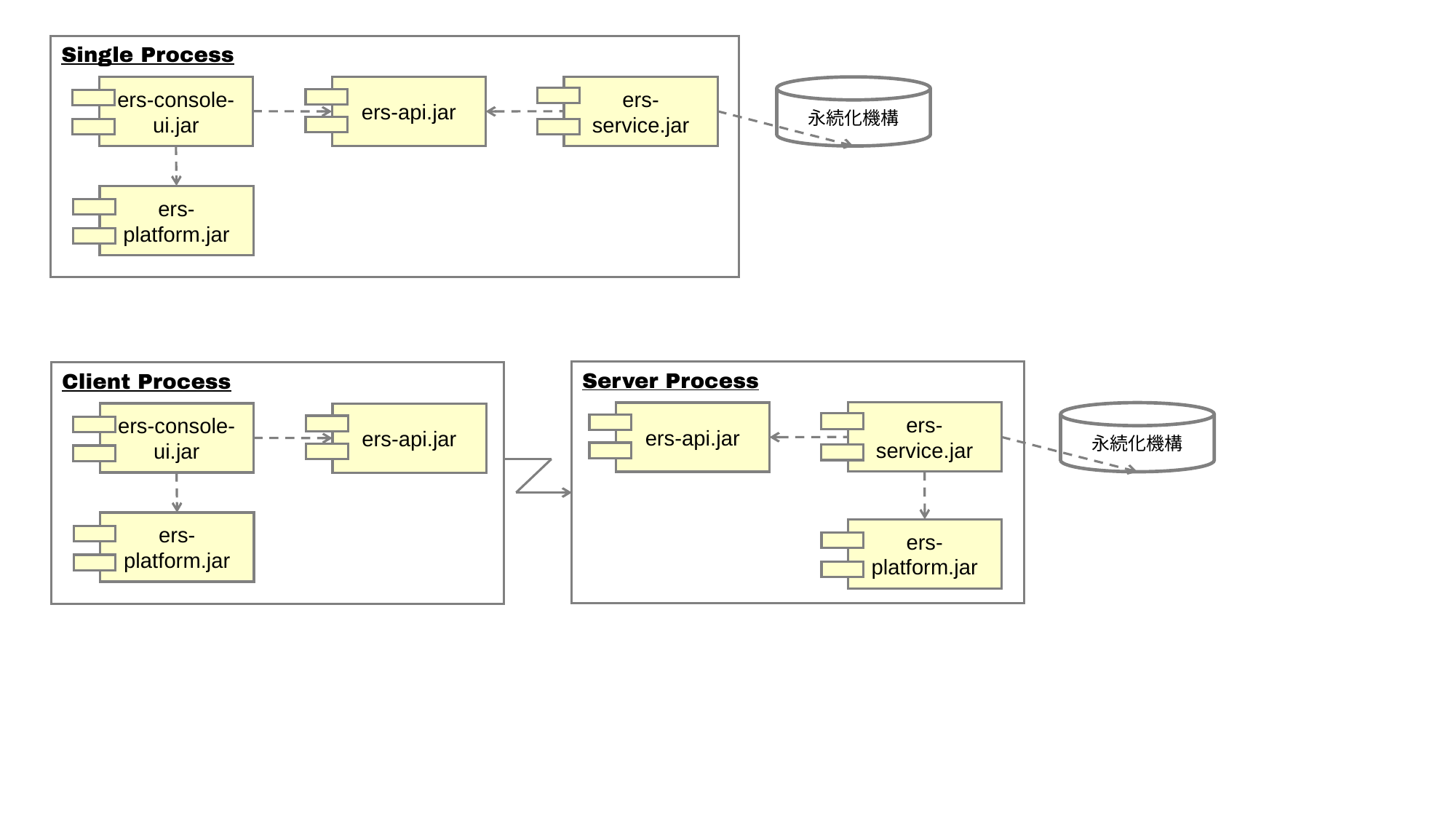

Single Process
ers-console-ui.jar
ers-
service.jar
ers-api.jar
永続化機構

ers-platform.jar

Server Process
Client Process
ers-
service.jar
ers-api.jar
永続化機構
ers-console-ui.jar
ers-api.jar

ers-platform.jar
ers-platform.jar